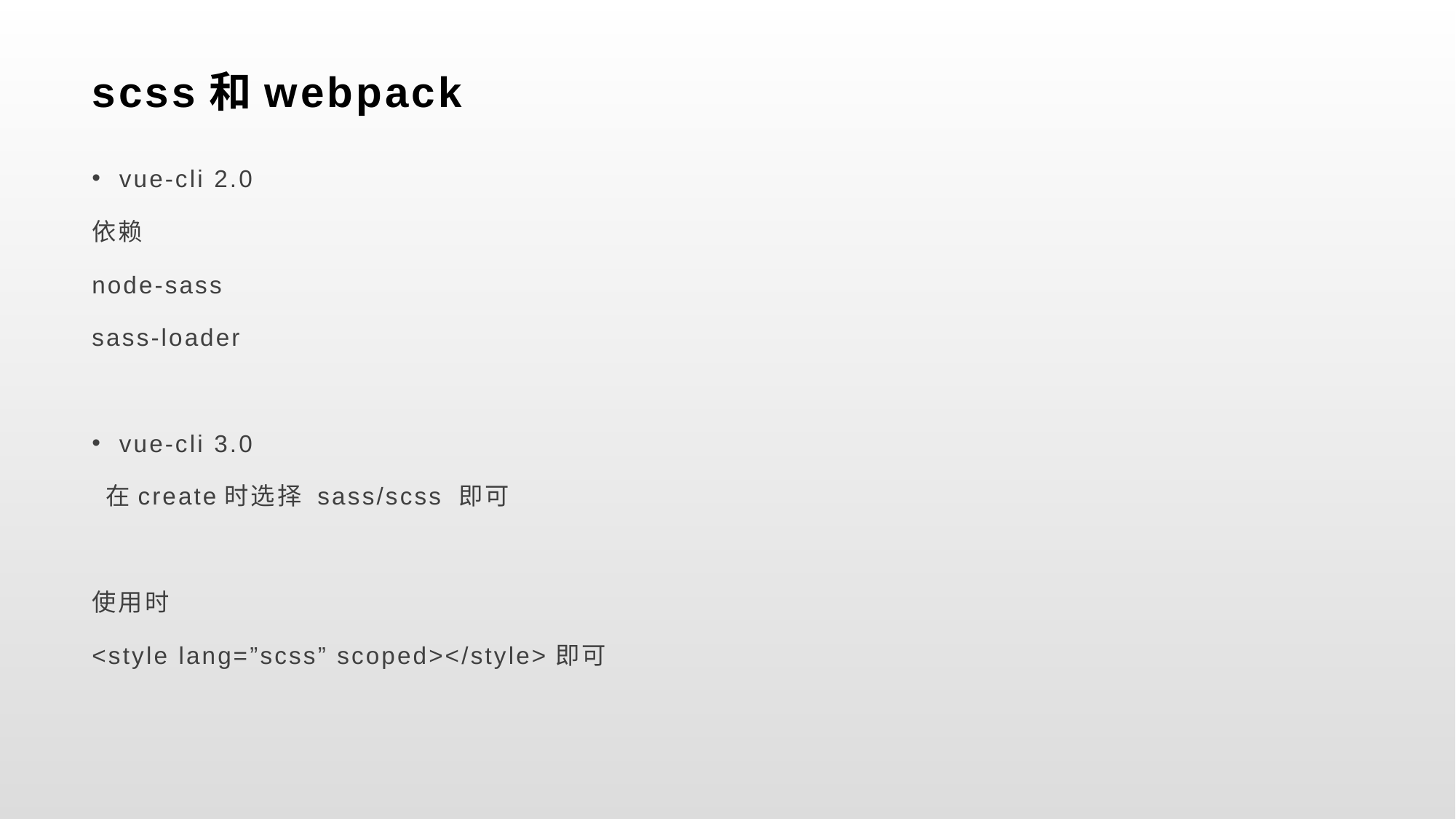

# scss和webpack
vue-cli 2.0
依赖
node-sass
sass-loader

vue-cli 3.0
 在create时选择 sass/scss 即可

使用时
<style lang=”scss” scoped></style>即可